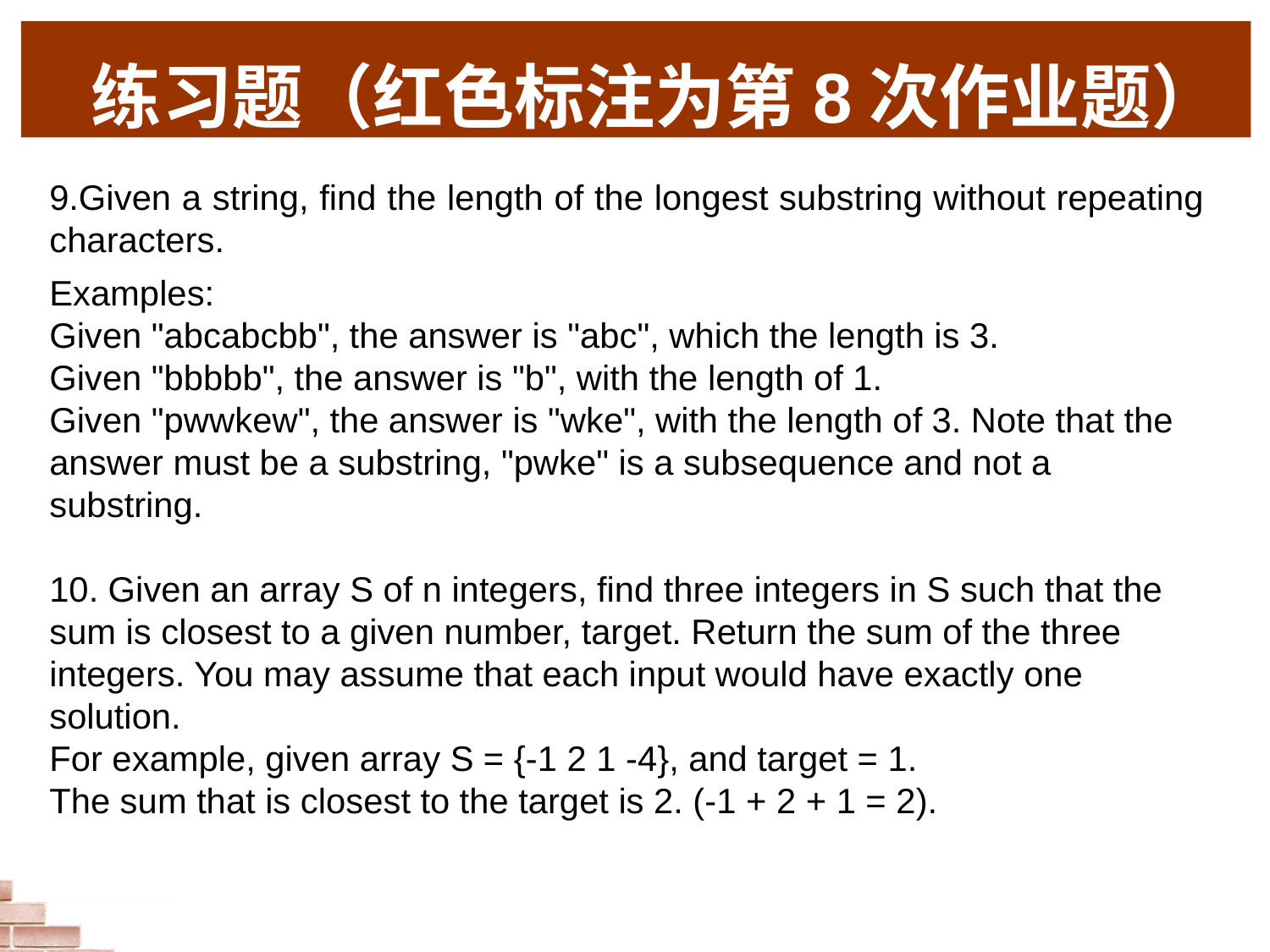

# 练习题（红色标注为第8次作业题）
9.Given a string, find the length of the longest substring without repeating characters.
Examples:
Given "abcabcbb", the answer is "abc", which the length is 3.
Given "bbbbb", the answer is "b", with the length of 1.
Given "pwwkew", the answer is "wke", with the length of 3. Note that the answer must be a substring, "pwke" is a subsequence and not a substring.

10. Given an array S of n integers, find three integers in S such that the sum is closest to a given number, target. Return the sum of the three integers. You may assume that each input would have exactly one solution.
For example, given array S = {-1 2 1 -4}, and target = 1.
The sum that is closest to the target is 2. (-1 + 2 + 1 = 2).